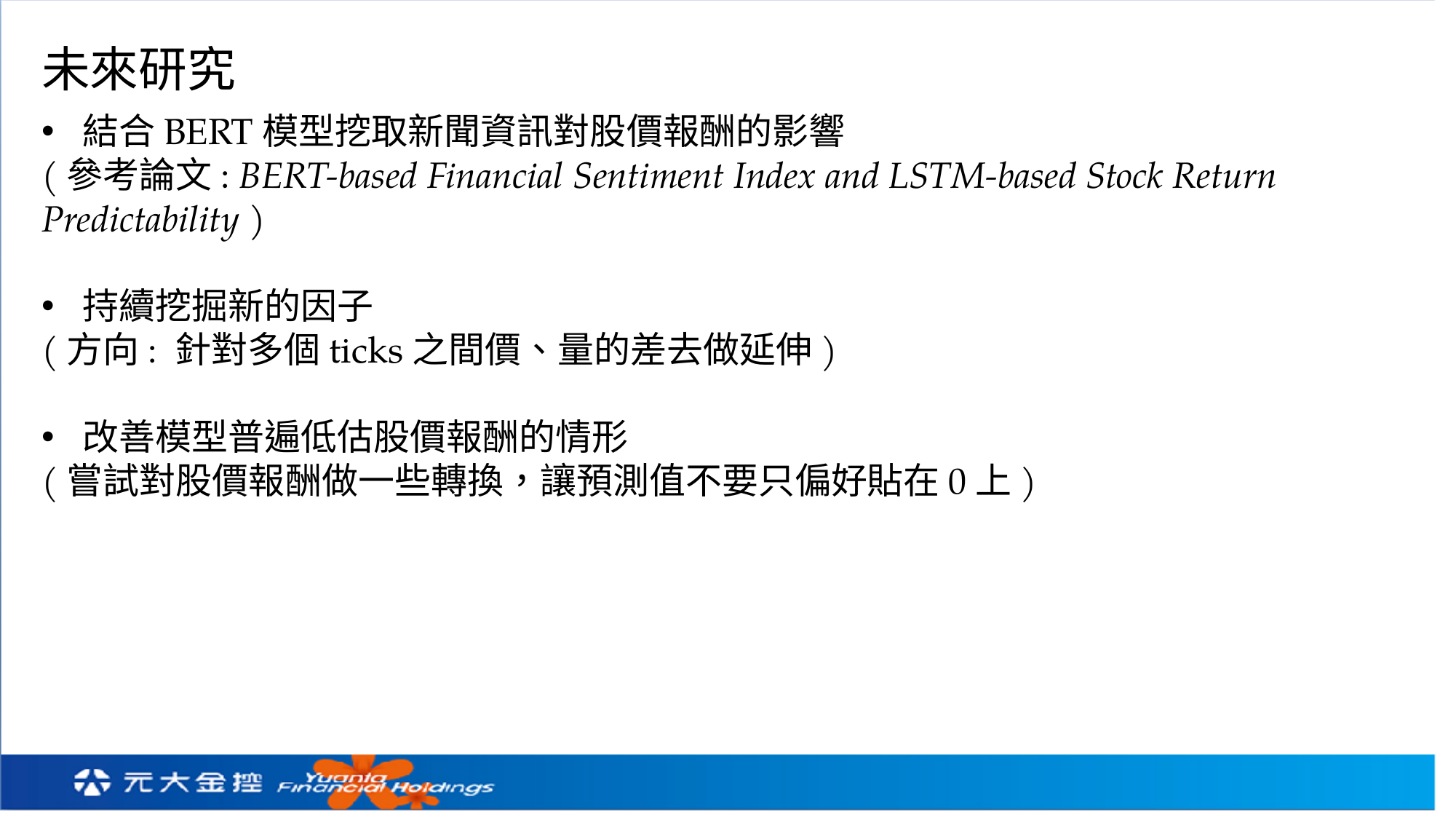

未來研究
結合BERT模型挖取新聞資訊對股價報酬的影響
(參考論文: BERT-based Financial Sentiment Index and LSTM-based Stock Return Predictability )

持續挖掘新的因子
(方向: 針對多個ticks之間價、量的差去做延伸)

改善模型普遍低估股價報酬的情形
(嘗試對股價報酬做一些轉換，讓預測值不要只偏好貼在0上)